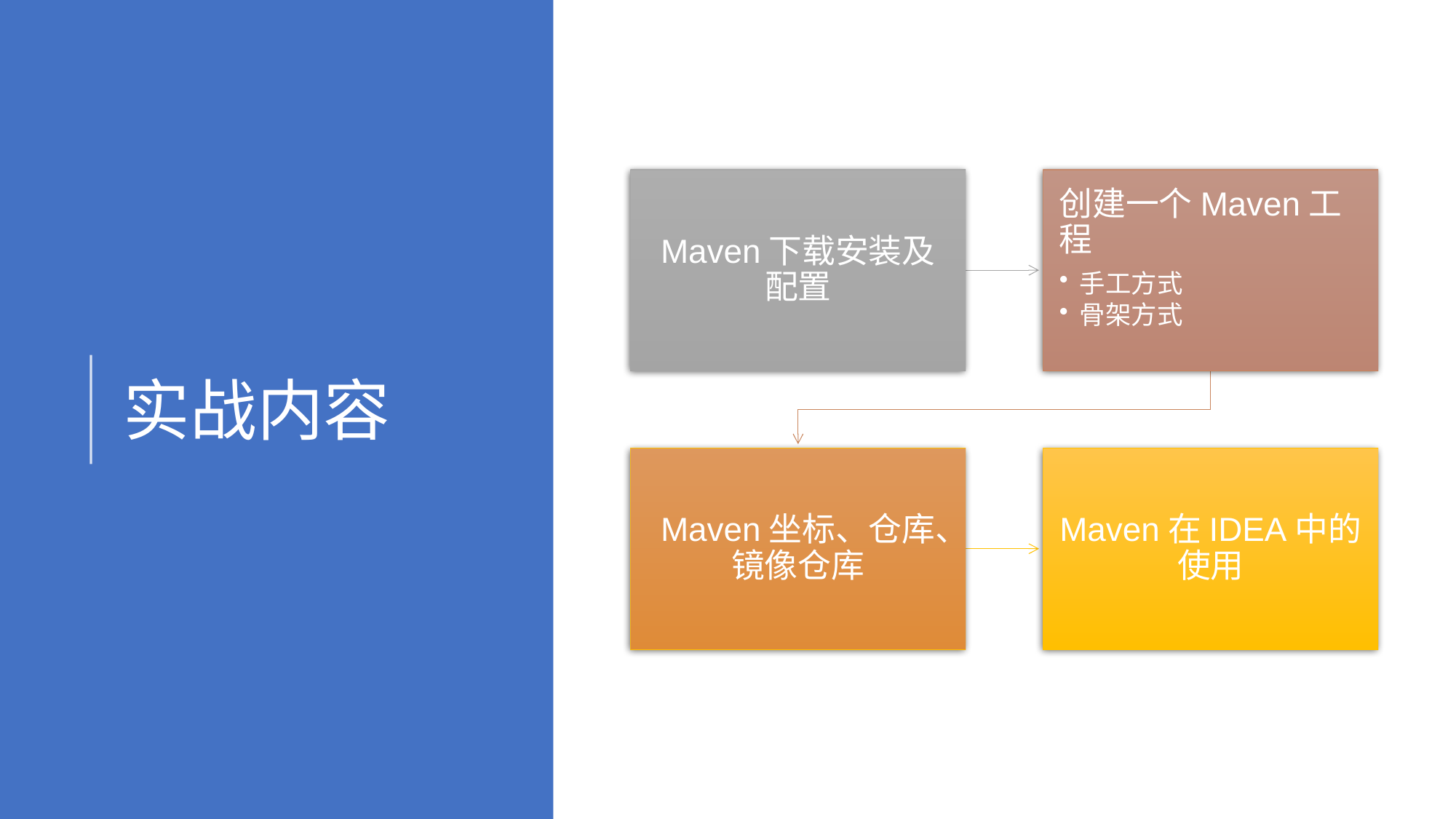

Maven下载安装及配置

创建一个Maven工程
手工方式
骨架方式

Maven坐标、仓库、镜像仓库
Maven在IDEA中的使用
# 实战内容
换的